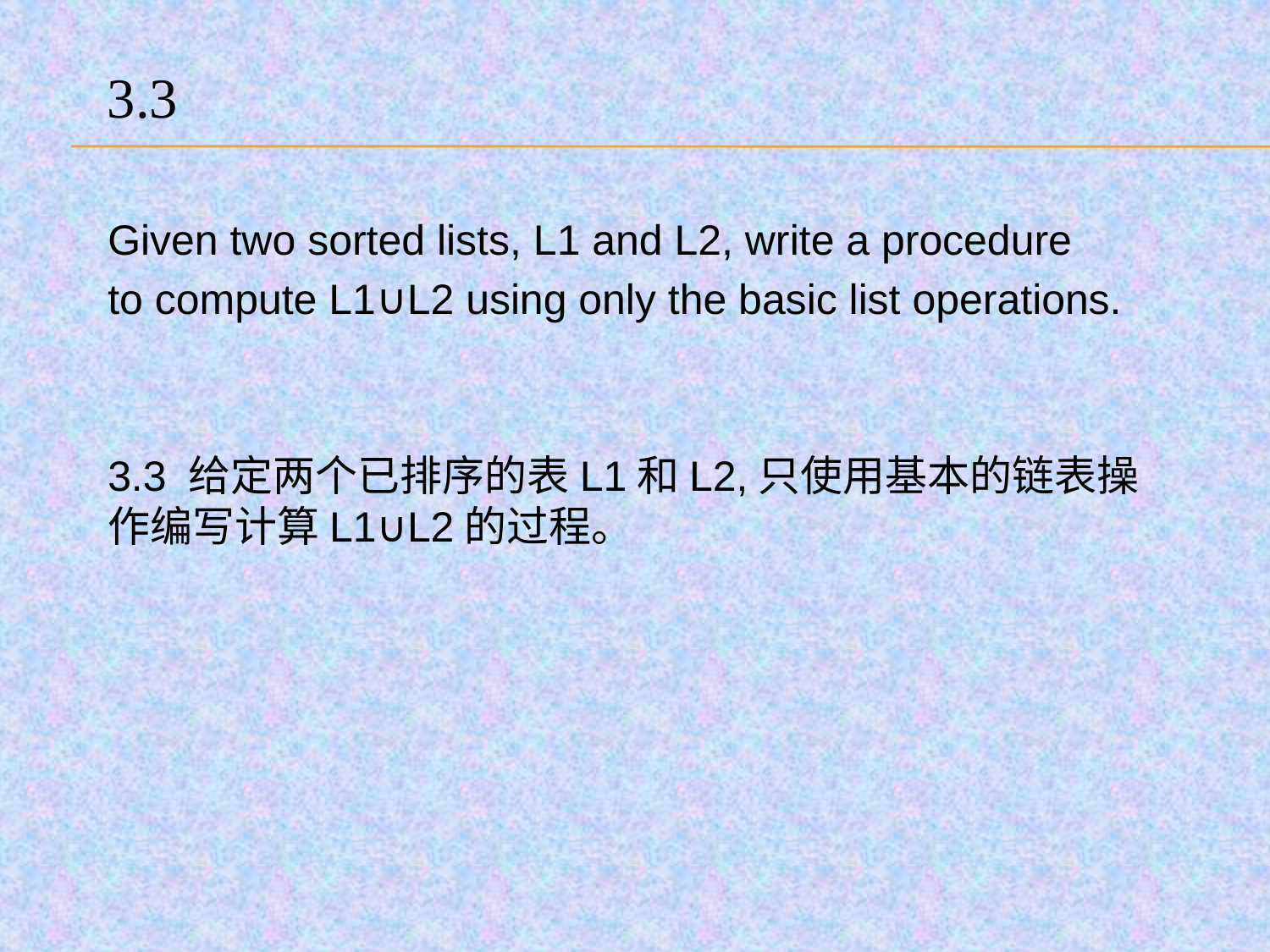

3.3
Given two sorted lists, L1 and L2, write a procedure
to compute L1∪L2 using only the basic list operations.

3.3 给定两个已排序的表L1和L2,只使用基本的链表操作编写计算L1∪L2的过程。